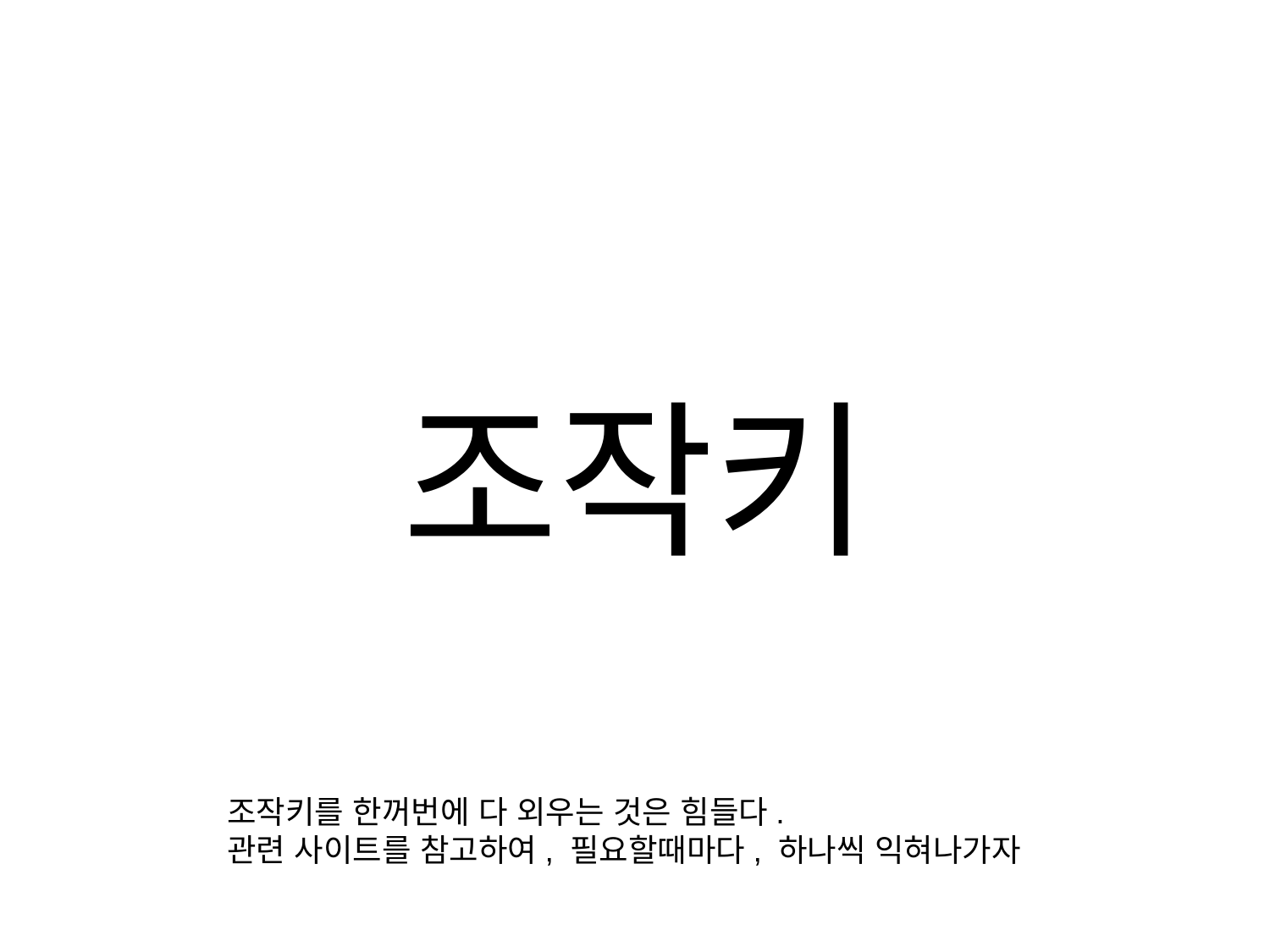

# 조작키
조작키를 한꺼번에 다 외우는 것은 힘들다.
관련 사이트를 참고하여, 필요할때마다, 하나씩 익혀나가자